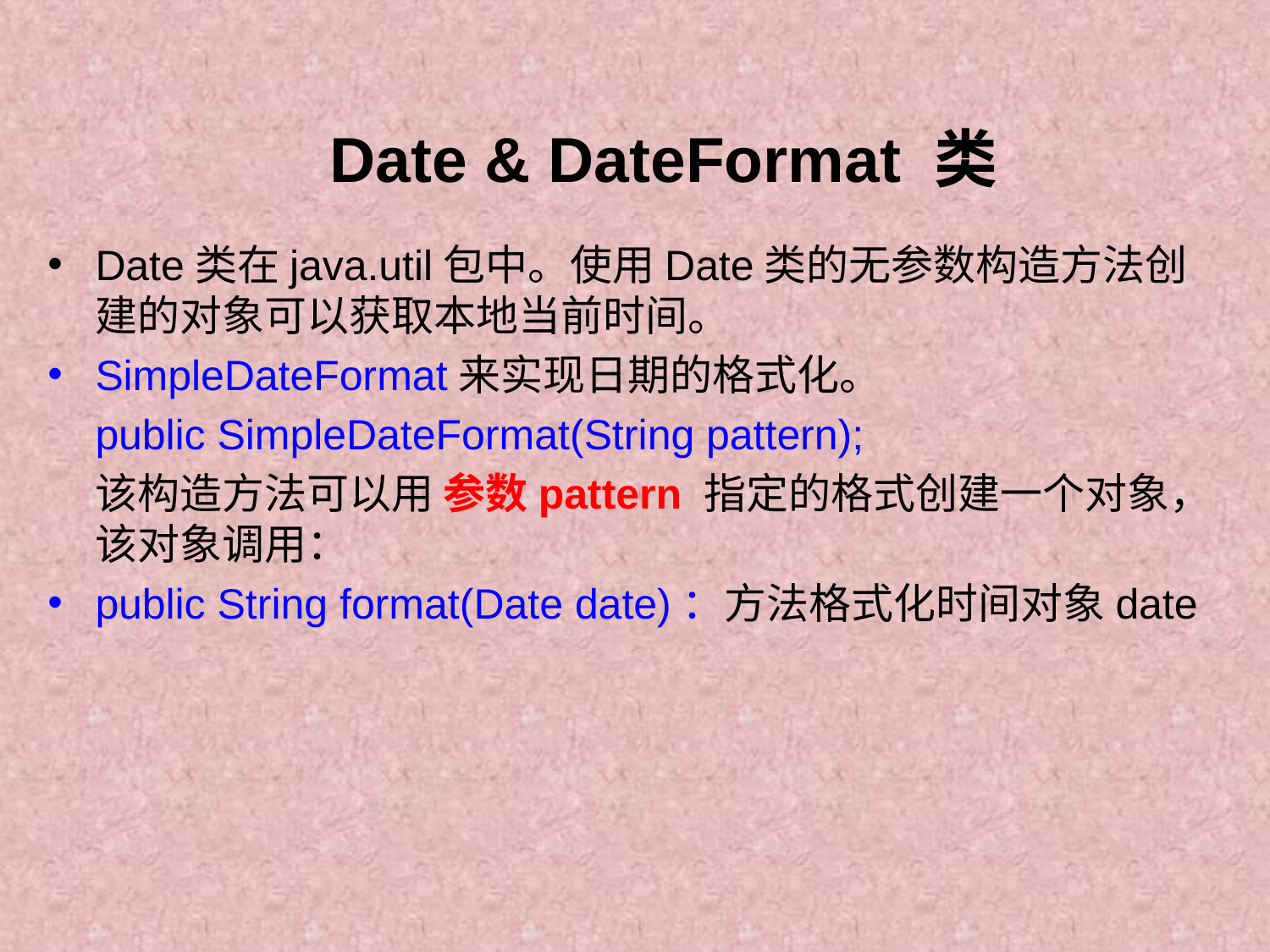

# Date & DateFormat 类
Date类在java.util包中。使用Date类的无参数构造方法创建的对象可以获取本地当前时间。
SimpleDateFormat来实现日期的格式化。
	public SimpleDateFormat(String pattern);
	该构造方法可以用 参数pattern 指定的格式创建一个对象，该对象调用：
public String format(Date date)：方法格式化时间对象date